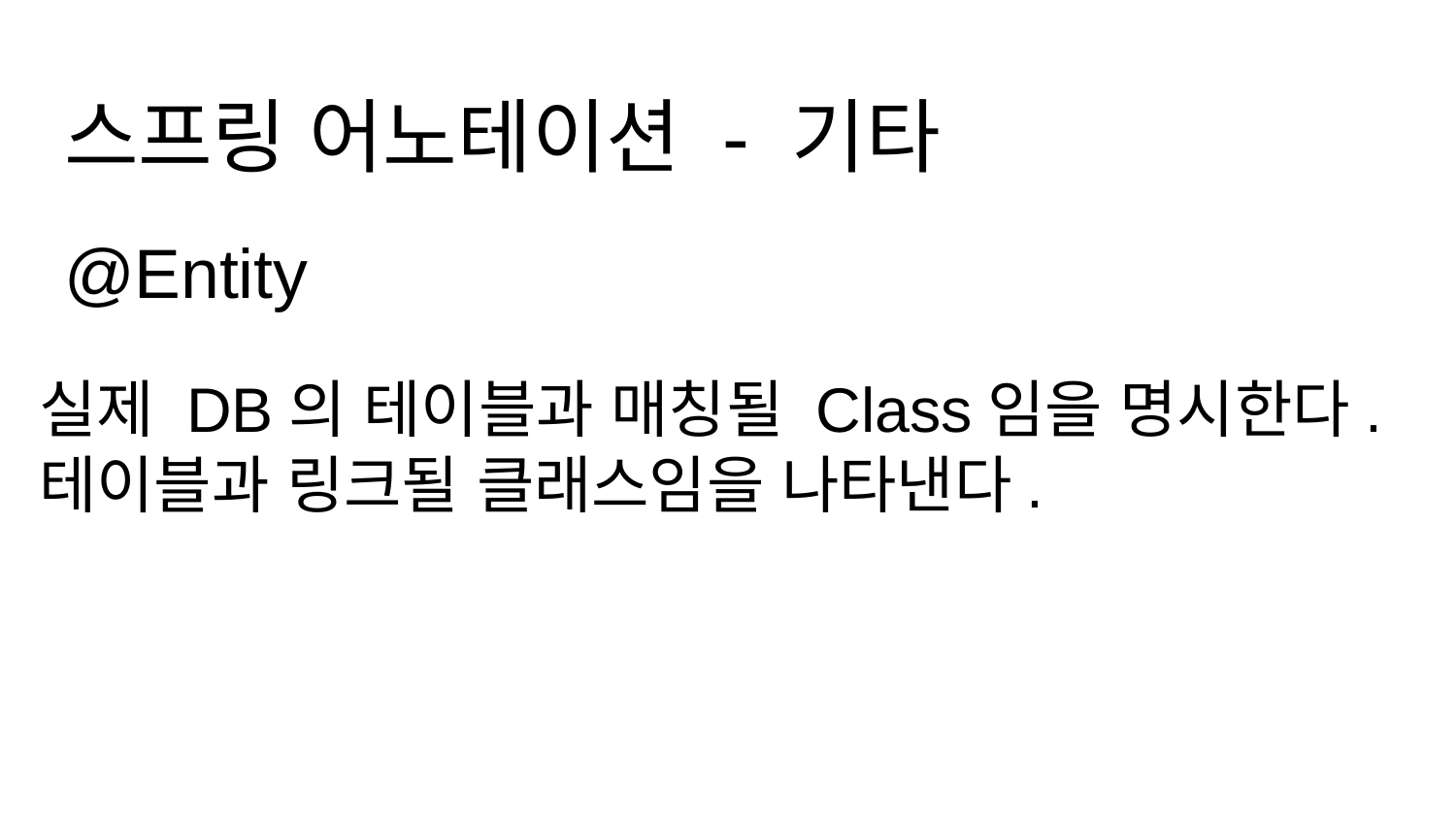

# 스프링 어노테이션 - 기타
@Entity
실제 DB의 테이블과 매칭될 Class임을 명시한다.
테이블과 링크될 클래스임을 나타낸다.